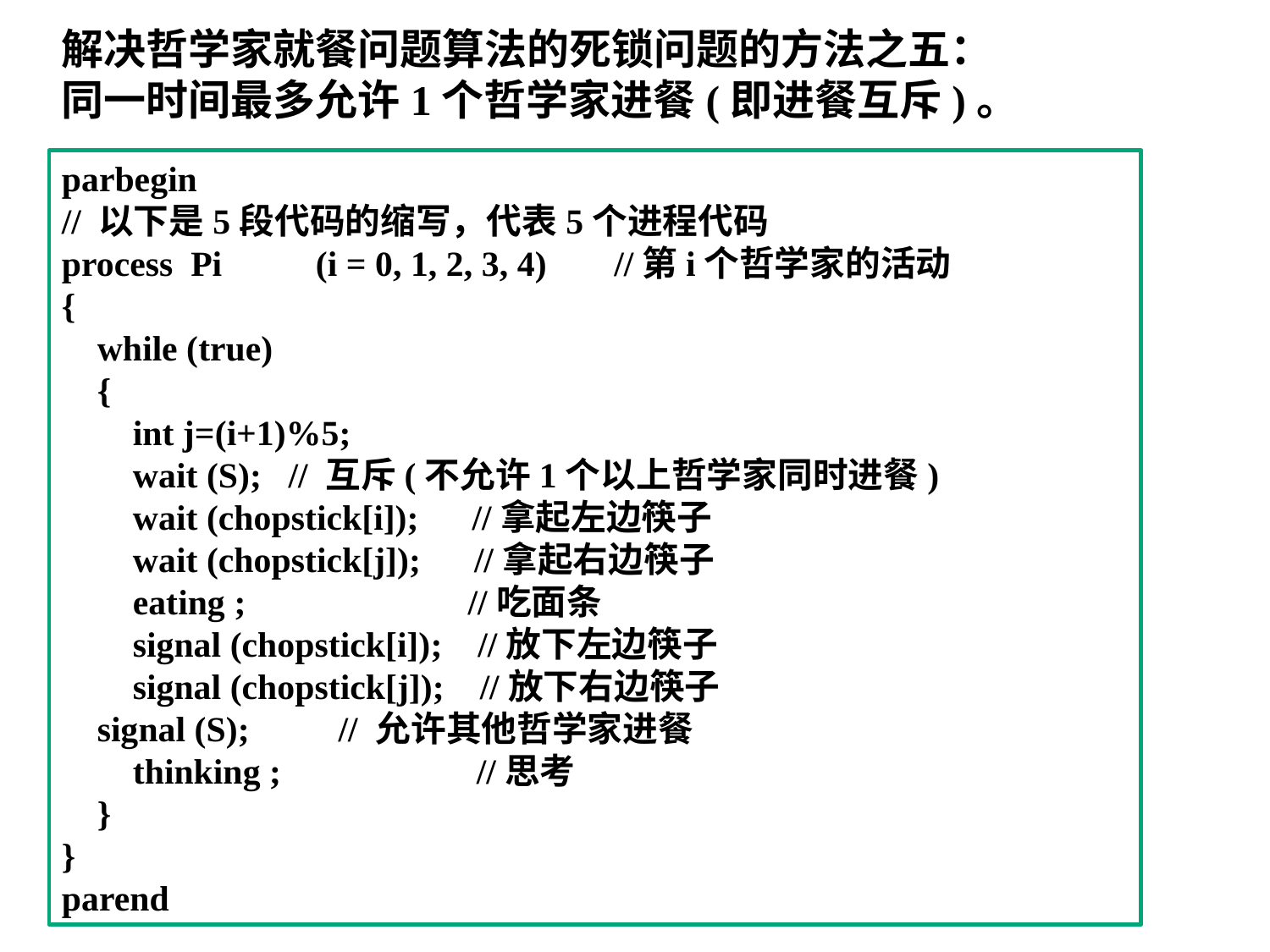

解决哲学家就餐问题算法的死锁问题的方法之五：
同一时间最多允许1个哲学家进餐(即进餐互斥)。
parbegin
// 以下是5段代码的缩写，代表5个进程代码
process  Pi	(i = 0, 1, 2, 3, 4)	     //第i个哲学家的活动
{
    while (true)
    {
        int j=(i+1)%5;
        wait (S);   // 互斥(不允许1个以上哲学家同时进餐)
        wait (chopstick[i]);      //拿起左边筷子
        wait (chopstick[j]);      //拿起右边筷子
        eating ;                         //吃面条
        signal (chopstick[i]);    //放下左边筷子
        signal (chopstick[j]);    //放下右边筷子
    signal (S);          // 允许其他哲学家进餐
        thinking ;                      //思考
    }
}
parend